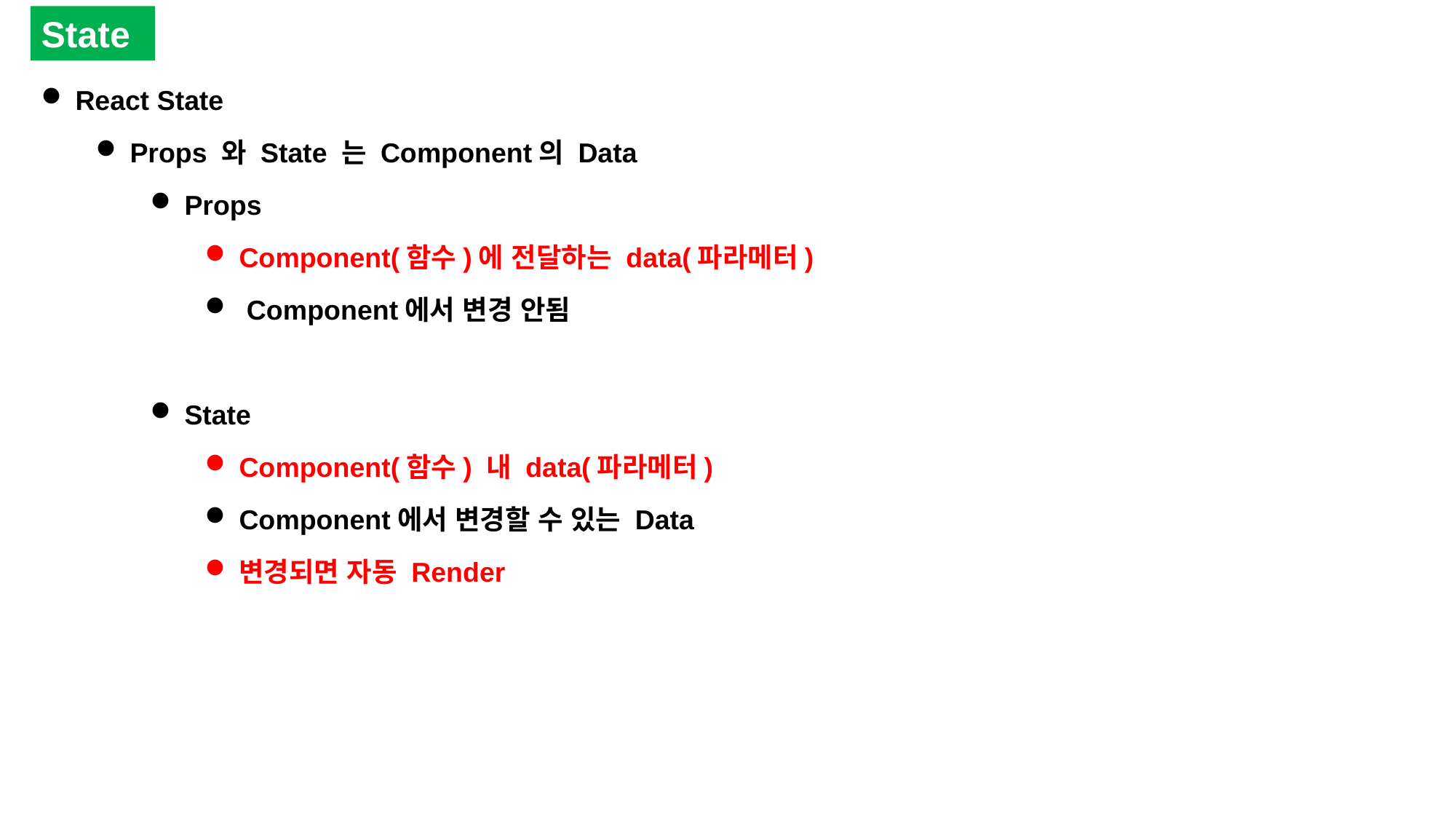

State
React State
Props 와 State 는 Component의 Data
Props
Component(함수)에 전달하는 data(파라메터)
 Component에서 변경 안됨

State
Component(함수) 내 data(파라메터)
Component에서 변경할 수 있는 Data
변경되면 자동 Render